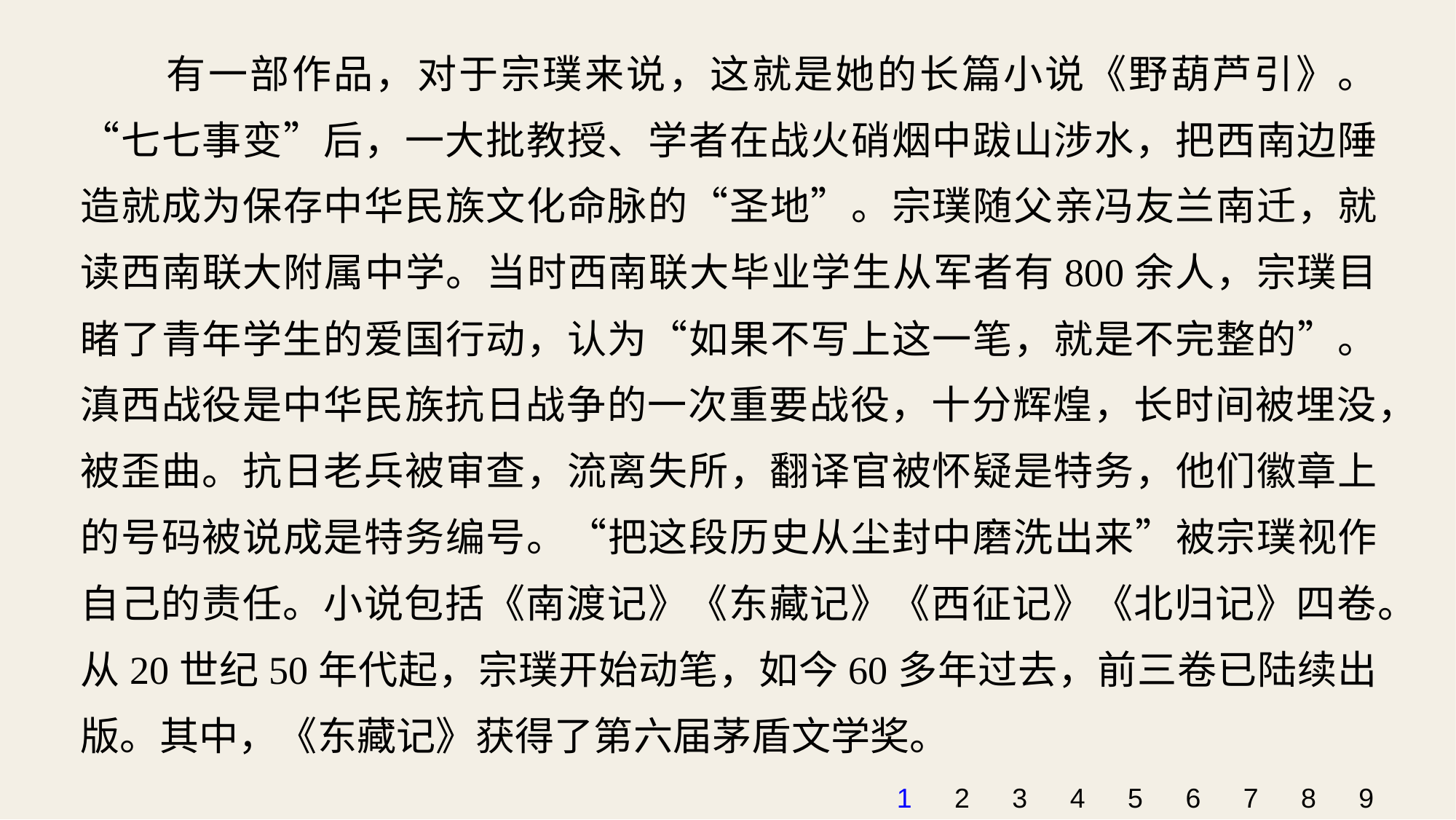

有一部作品，对于宗璞来说，这就是她的长篇小说《野葫芦引》。“七七事变”后，一大批教授、学者在战火硝烟中跋山涉水，把西南边陲造就成为保存中华民族文化命脉的“圣地”。宗璞随父亲冯友兰南迁，就读西南联大附属中学。当时西南联大毕业学生从军者有800余人，宗璞目睹了青年学生的爱国行动，认为“如果不写上这一笔，就是不完整的”。滇西战役是中华民族抗日战争的一次重要战役，十分辉煌，长时间被埋没，被歪曲。抗日老兵被审查，流离失所，翻译官被怀疑是特务，他们徽章上的号码被说成是特务编号。“把这段历史从尘封中磨洗出来”被宗璞视作自己的责任。小说包括《南渡记》《东藏记》《西征记》《北归记》四卷。从20世纪50年代起，宗璞开始动笔，如今60多年过去，前三卷已陆续出版。其中，《东藏记》获得了第六届茅盾文学奖。
1
2
3
4
5
6
7
8
9